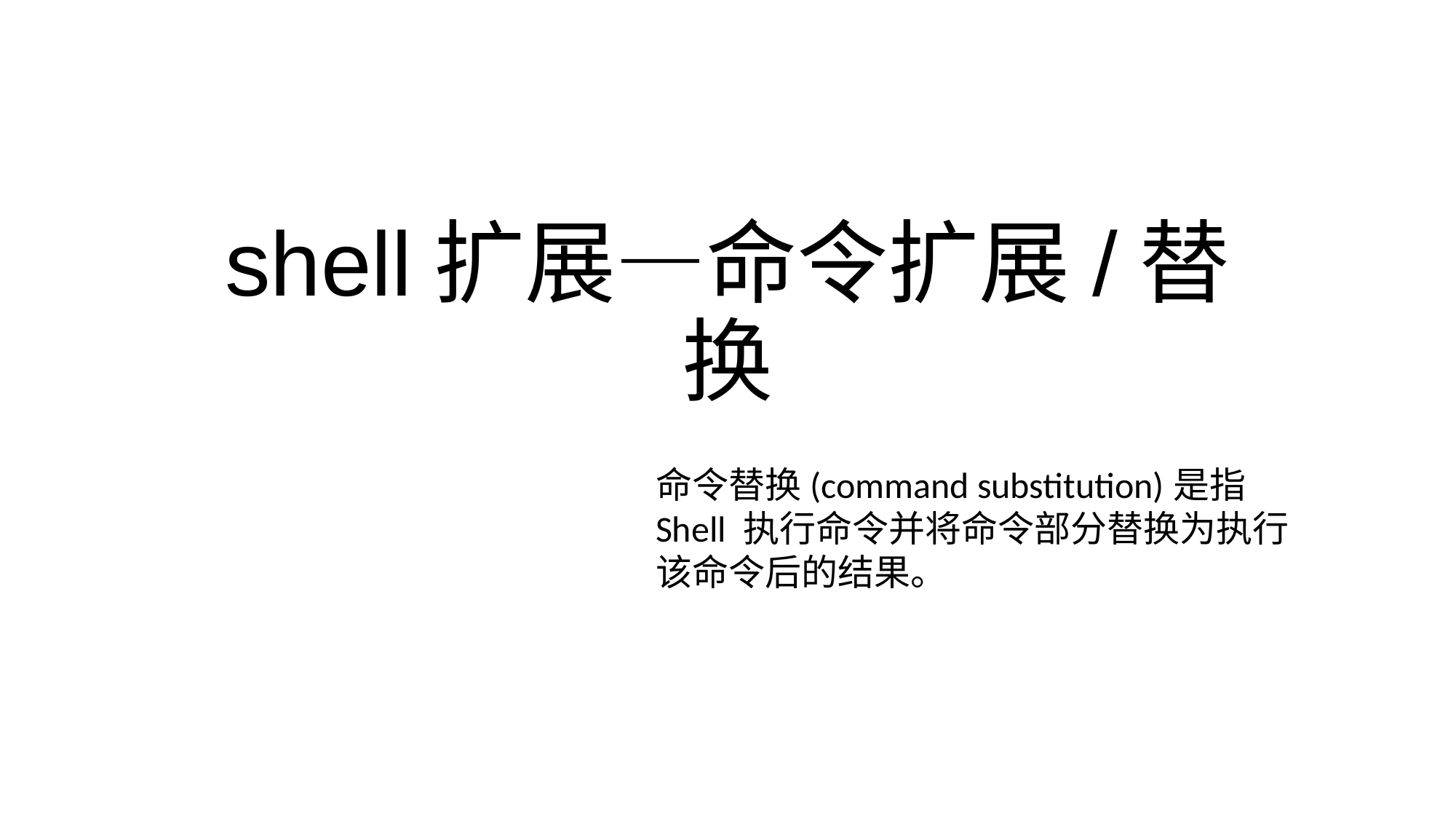

# shell扩展—命令扩展/替换
命令替换(command substitution)是指 Shell 执行命令并将命令部分替换为执行该命令后的结果。